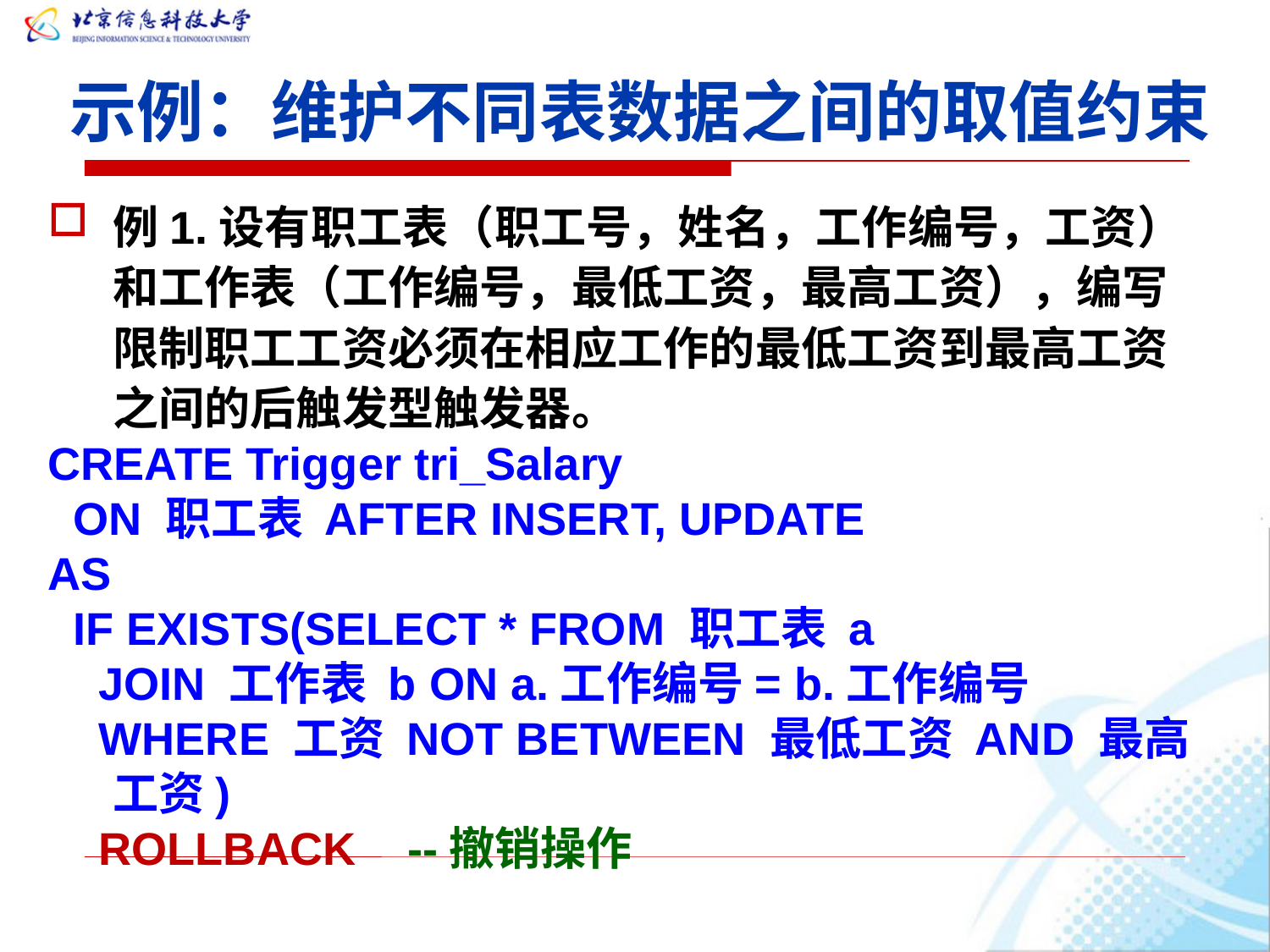

# 示例：维护不同表数据之间的取值约束
例1.设有职工表（职工号，姓名，工作编号，工资）和工作表（工作编号，最低工资，最高工资），编写限制职工工资必须在相应工作的最低工资到最高工资之间的后触发型触发器。
CREATE Trigger tri_Salary
  ON 职工表 AFTER INSERT, UPDATE
AS
  IF EXISTS(SELECT * FROM 职工表 a
    JOIN 工作表 b ON a.工作编号= b.工作编号
    WHERE 工资 NOT BETWEEN 最低工资 AND 最高工资)
    ROLLBACK    --撤销操作

7